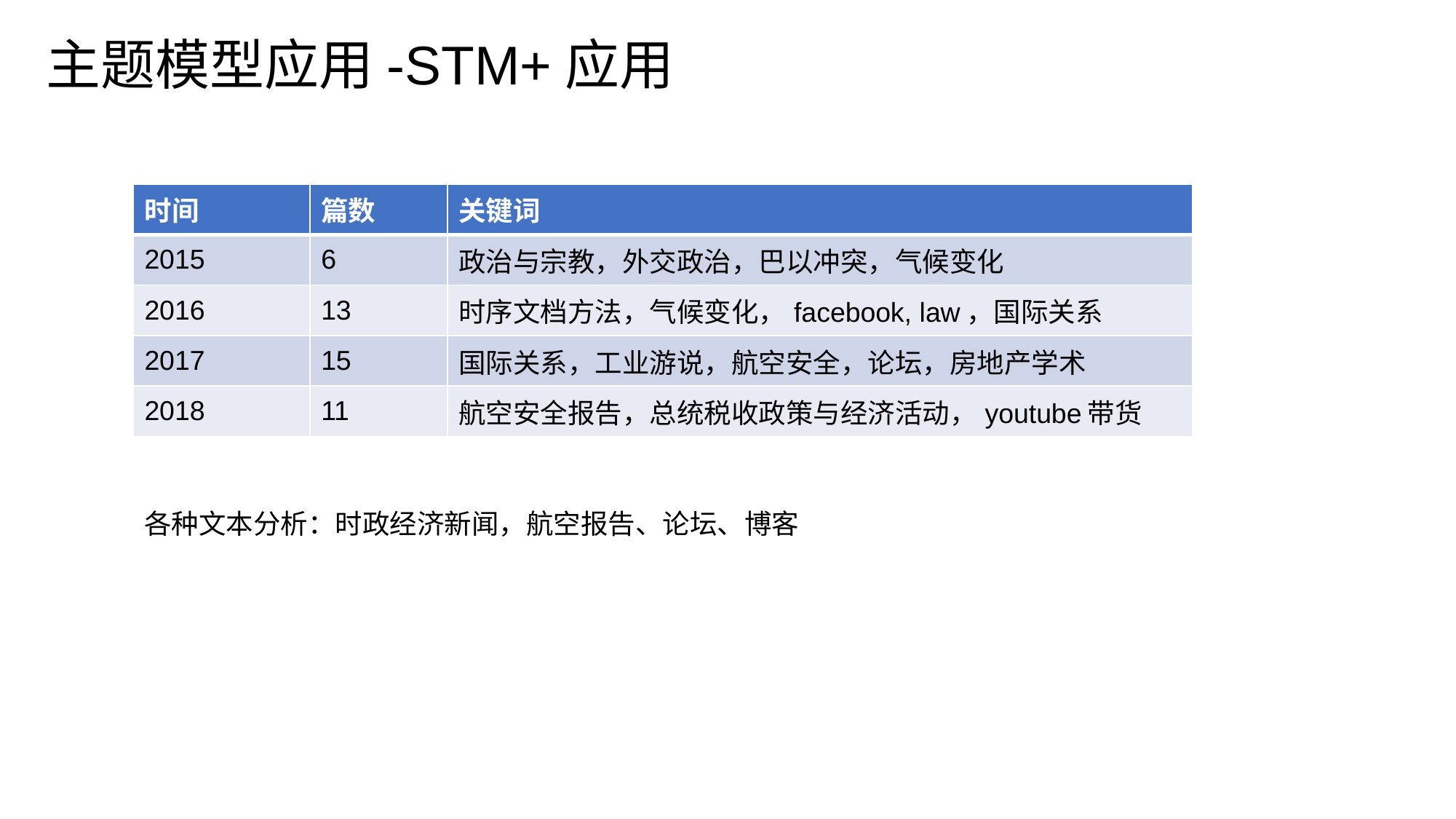

主题模型应用-STM+应用
| 时间 | 篇数 | 关键词 |
| --- | --- | --- |
| 2015 | 6 | 政治与宗教，外交政治，巴以冲突，气候变化 |
| 2016 | 13 | 时序文档方法，气候变化，facebook, law，国际关系 |
| 2017 | 15 | 国际关系，工业游说，航空安全，论坛，房地产学术 |
| 2018 | 11 | 航空安全报告，总统税收政策与经济活动，youtube带货 |
各种文本分析：时政经济新闻，航空报告、论坛、博客